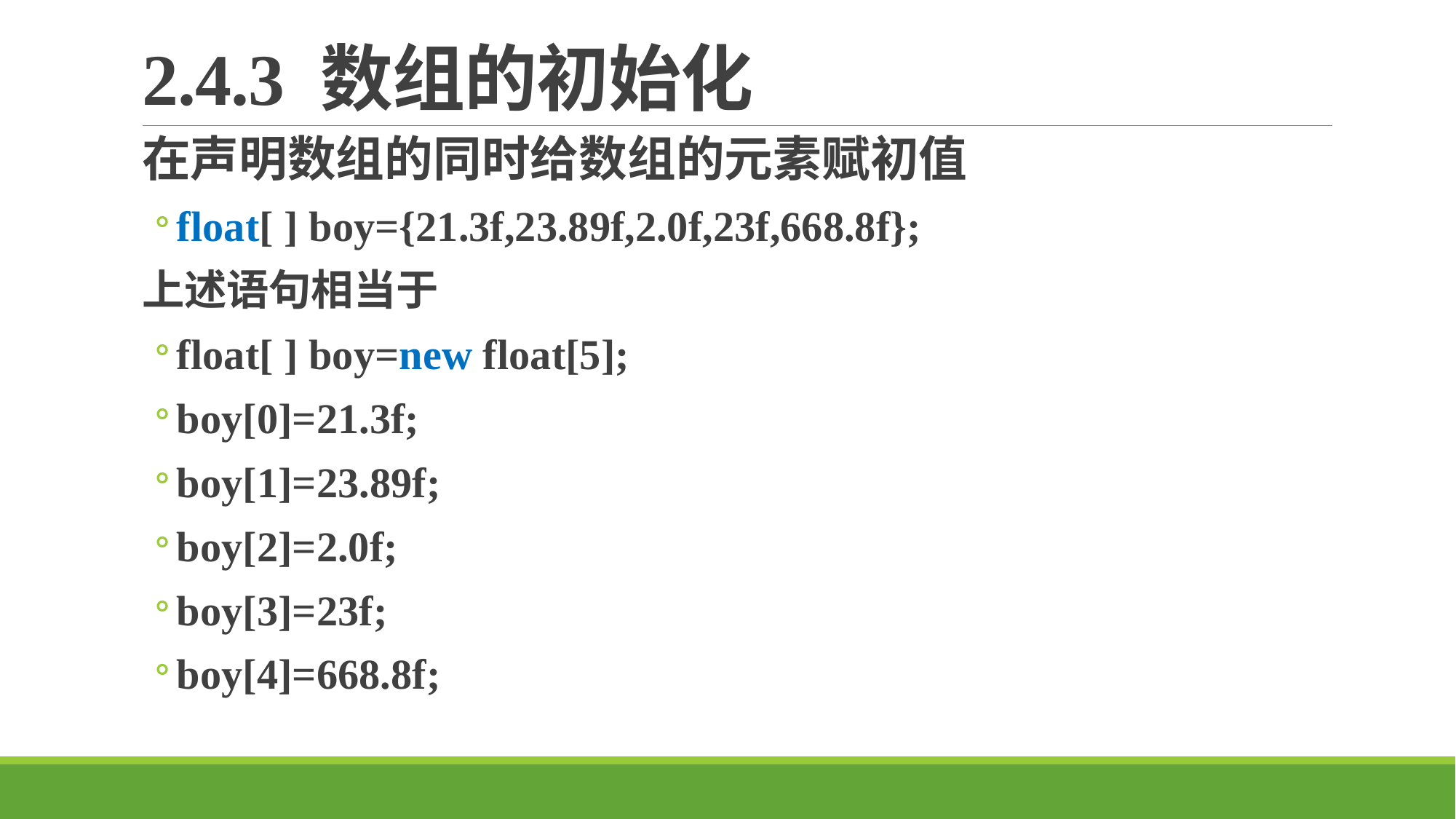

# 2.4.3 数组的初始化
在声明数组的同时给数组的元素赋初值
float[ ] boy={21.3f,23.89f,2.0f,23f,668.8f};
上述语句相当于
float[ ] boy=new float[5];
boy[0]=21.3f;
boy[1]=23.89f;
boy[2]=2.0f;
boy[3]=23f;
boy[4]=668.8f;